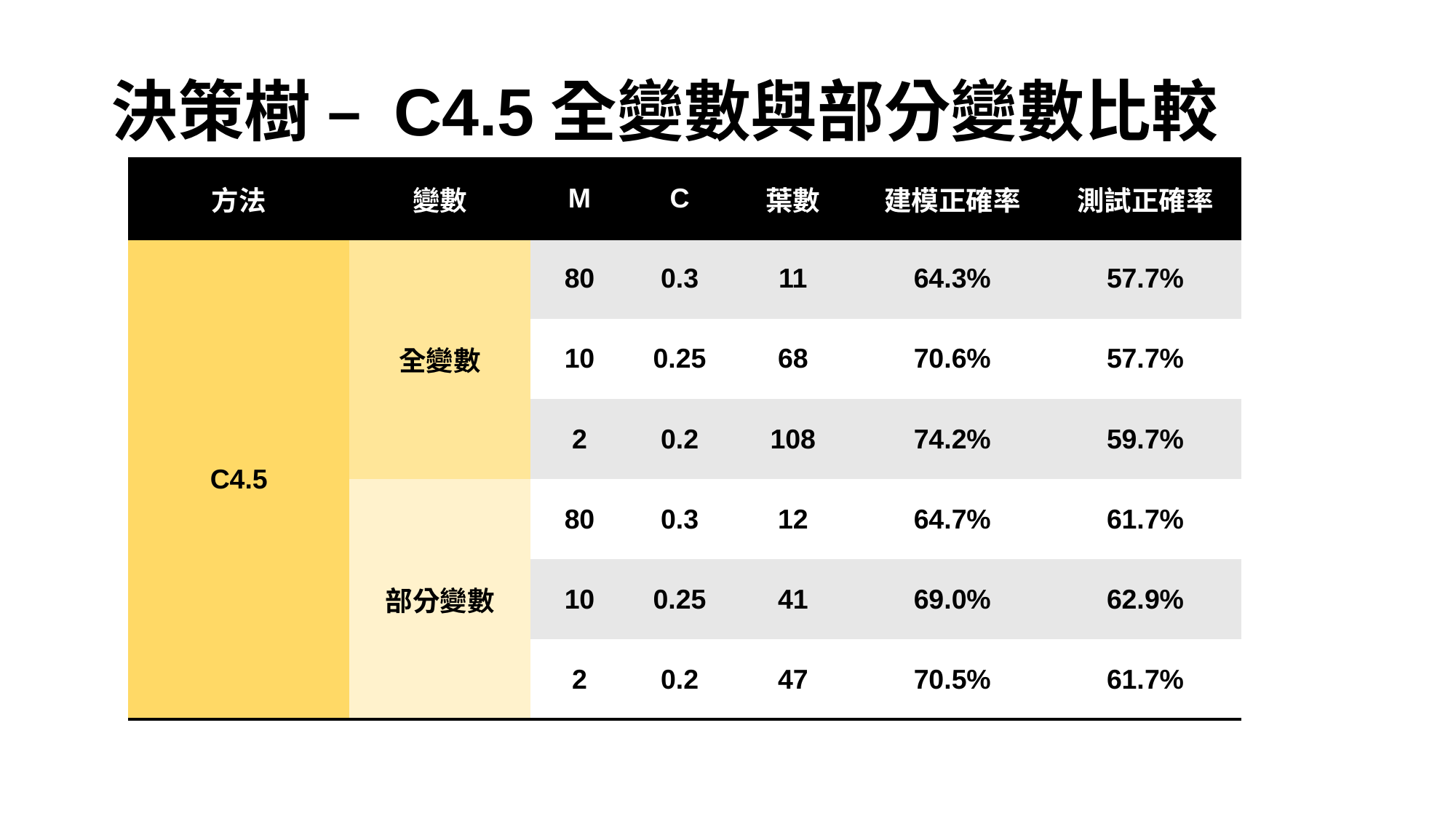

# 決策樹 – C4.5全變數與部分變數比較
| 方法 | 變數 | M | C | 葉數 | 建模正確率 | 測試正確率 |
| --- | --- | --- | --- | --- | --- | --- |
| C4.5 | 全變數 | 80 | 0.3 | 11 | 64.3% | 57.7% |
| 部分變數 | 部分變數 | 10 | 0.25 | 68 | 70.6% | 57.7% |
| CART(Entropy) | 全變數 | 2 | 0.2 | 108 | 74.2% | 59.7% |
| Drowning\_results | 部分變數 | 80 | 0.3 | 12 | 64.7% | 61.7% |
| C4.5 | 全變數 | 10 | 0.25 | 41 | 69.0% | 62.9% |
|  | 部分變數 | 2 | 0.2 | 47 | 70.5% | 61.7% |